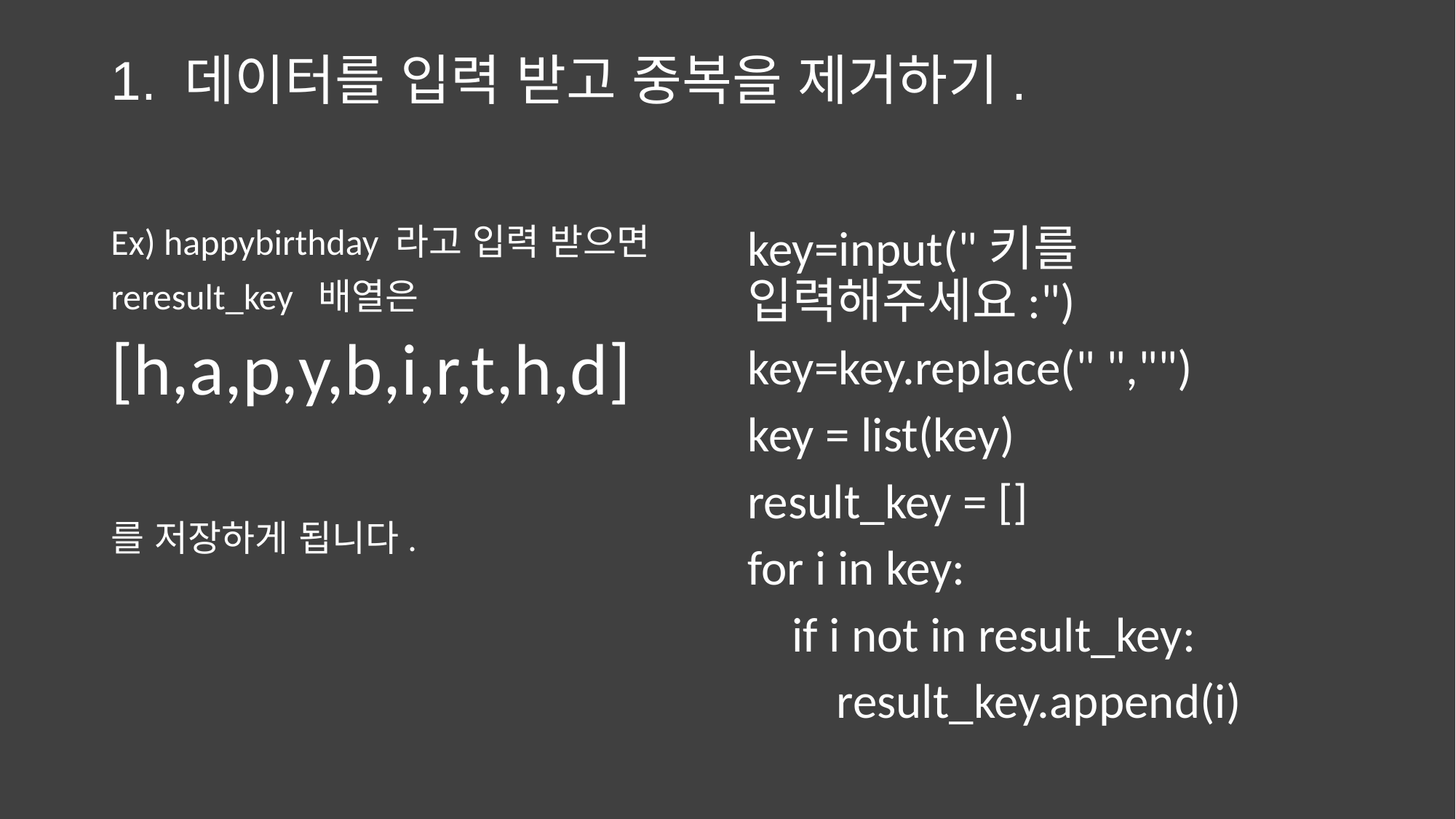

# 1. 데이터를 입력 받고 중복을 제거하기.
Ex) happybirthday 라고 입력 받으면
reresult_key  배열은
[h,a,p,y,b,i,r,t,h,d]

를 저장하게 됩니다.
key=input("키를 입력해주세요:")
key=key.replace(" ","")
key = list(key)
result_key = []
for i in key:
    if i not in result_key:
        result_key.append(i)